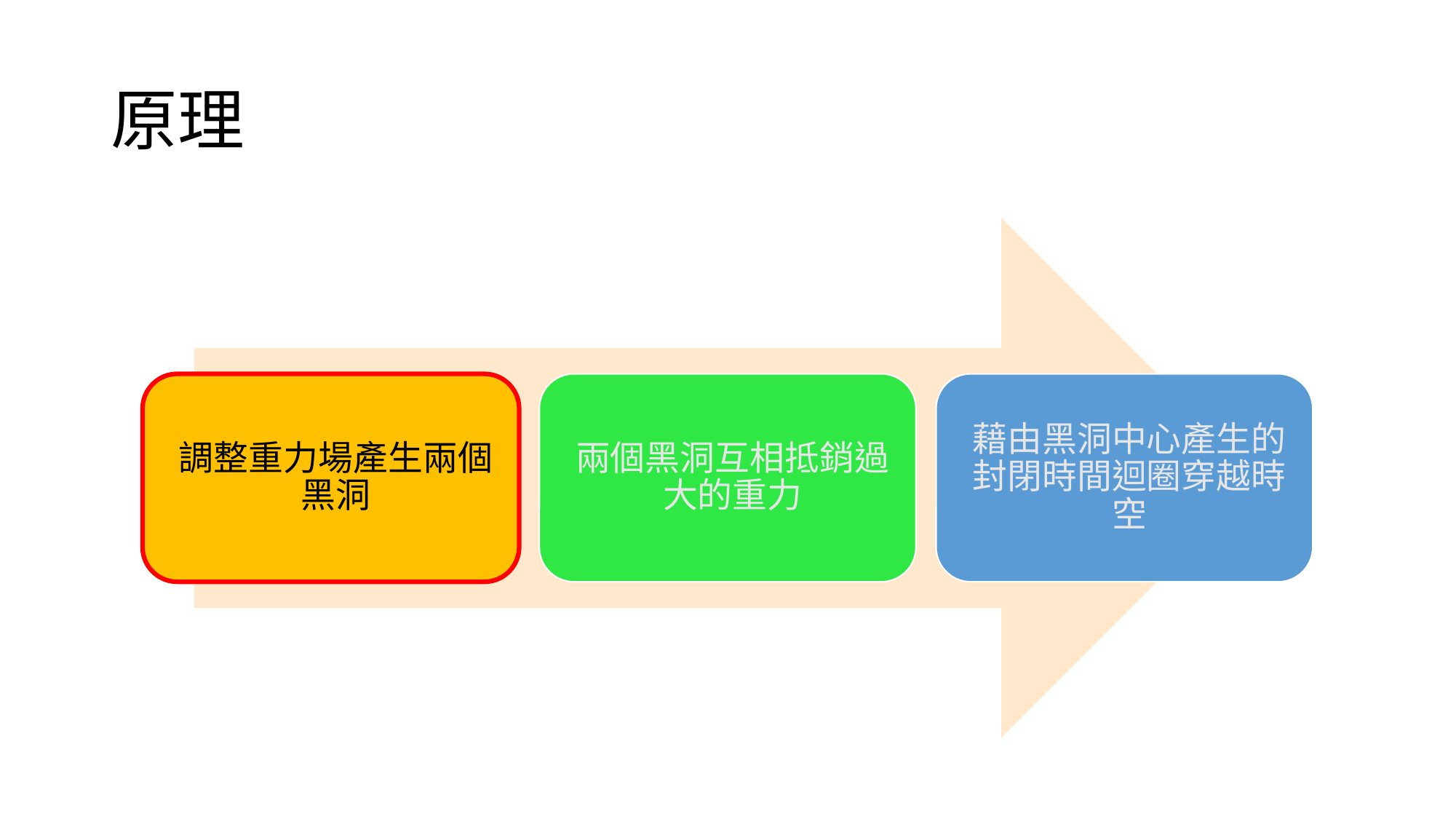

# 原理
調整重力場產生兩個黑洞
兩個黑洞互相抵銷過大的重力
藉由黑洞中心產生的封閉時間迴圈穿越時空